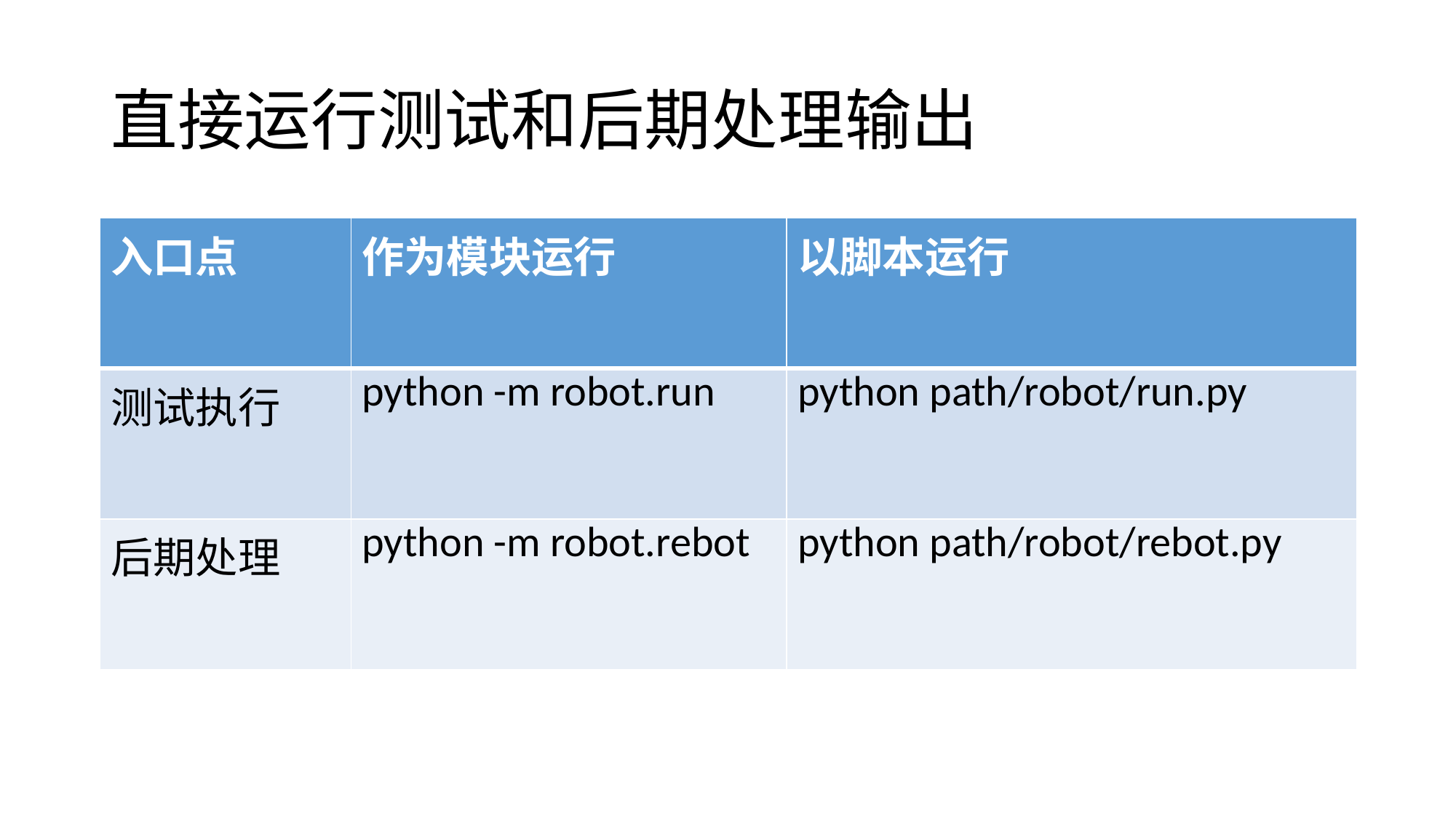

# 直接运行测试和后期处理输出
| 入口点 | 作为模块运行 | 以脚本运行 |
| --- | --- | --- |
| 测试执行 | python -m robot.run | python path/robot/run.py |
| 后期处理 | python -m robot.rebot | python path/robot/rebot.py |